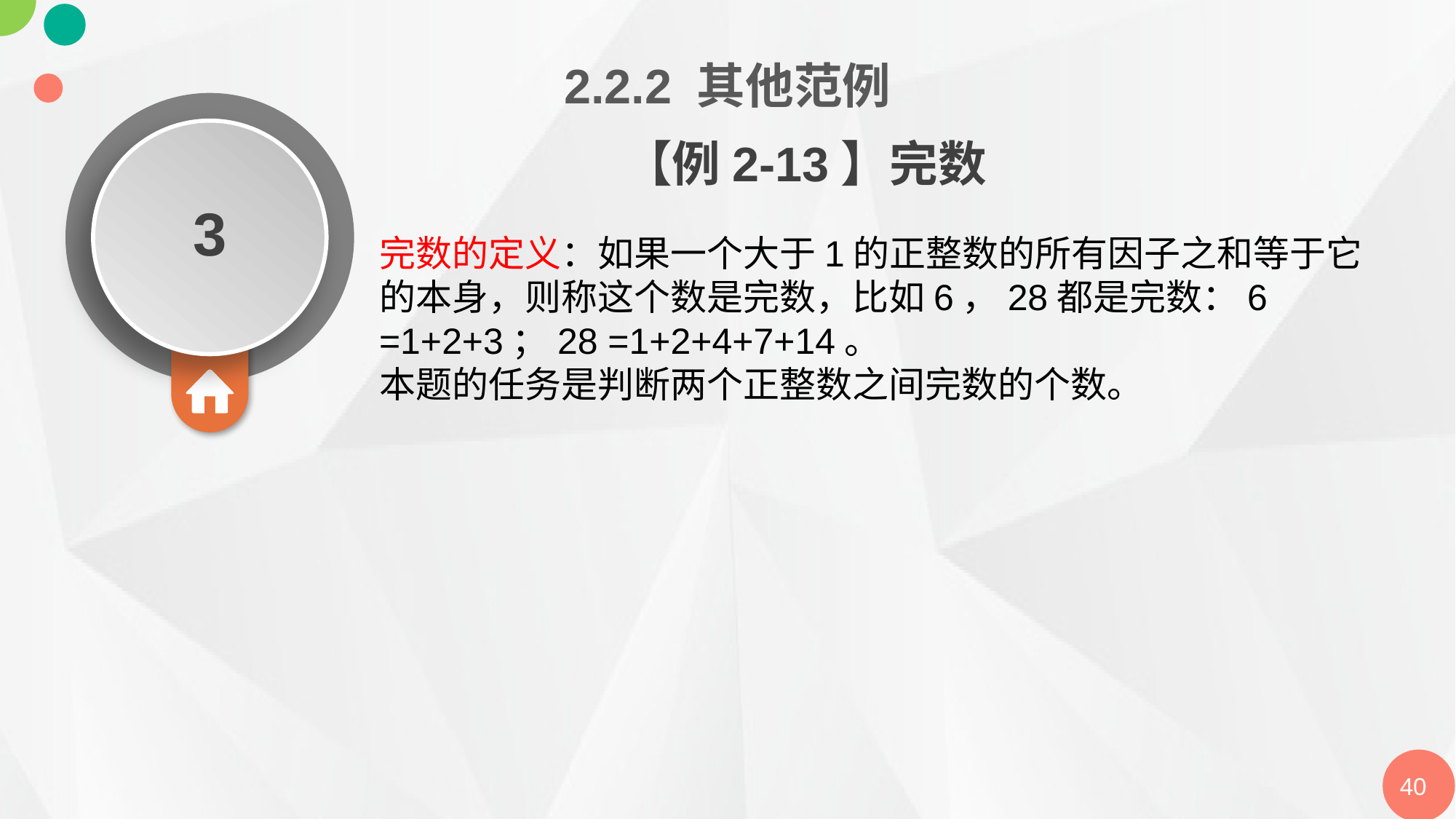

2.2.2 其他范例

【例2-13】完数
3
完数的定义：如果一个大于1的正整数的所有因子之和等于它的本身，则称这个数是完数，比如6，28都是完数：6 =1+2+3；28 =1+2+4+7+14。
本题的任务是判断两个正整数之间完数的个数。